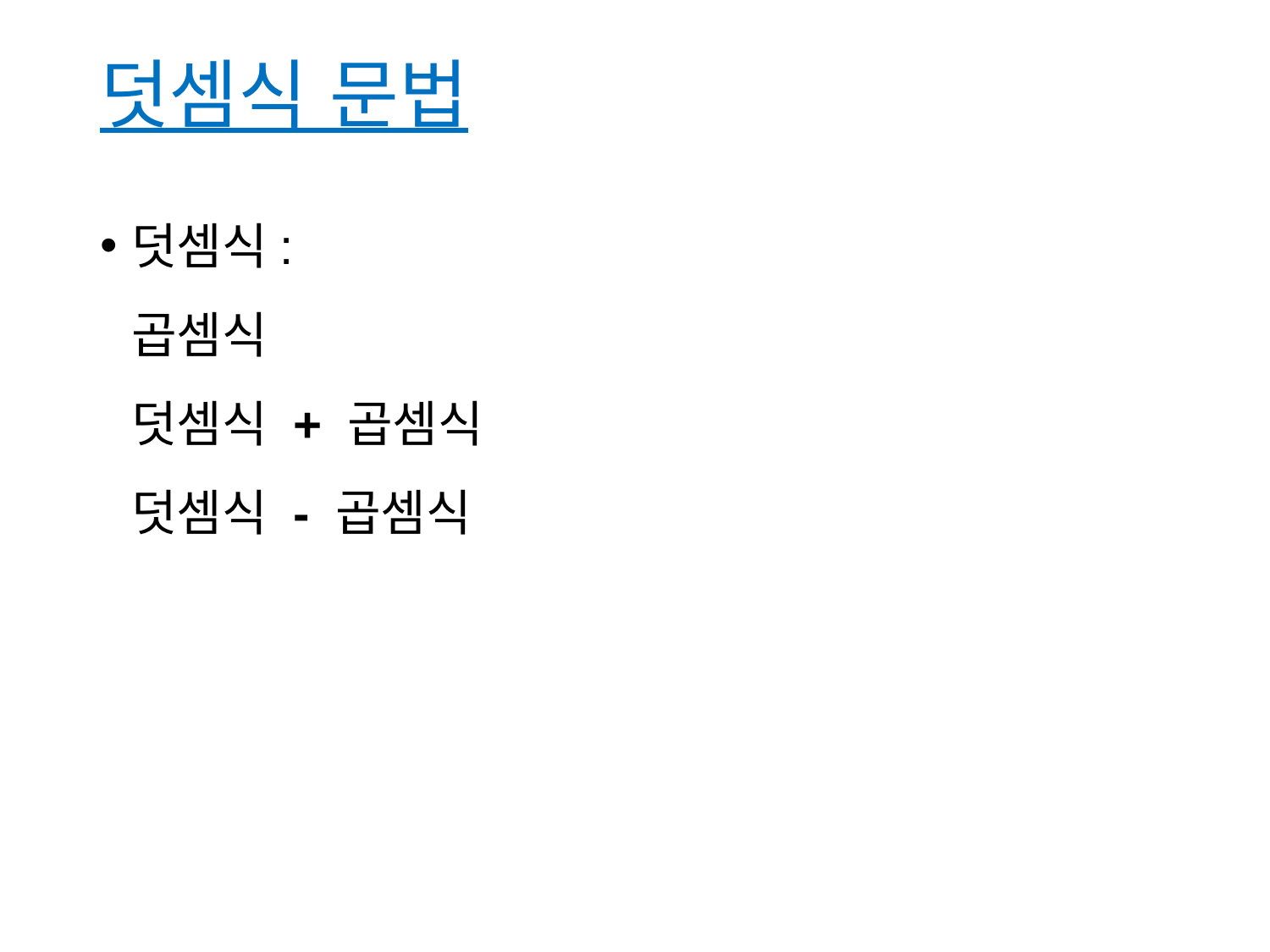

# 덧셈식 문법
덧셈식:
곱셈식
덧셈식 + 곱셈식
덧셈식 - 곱셈식